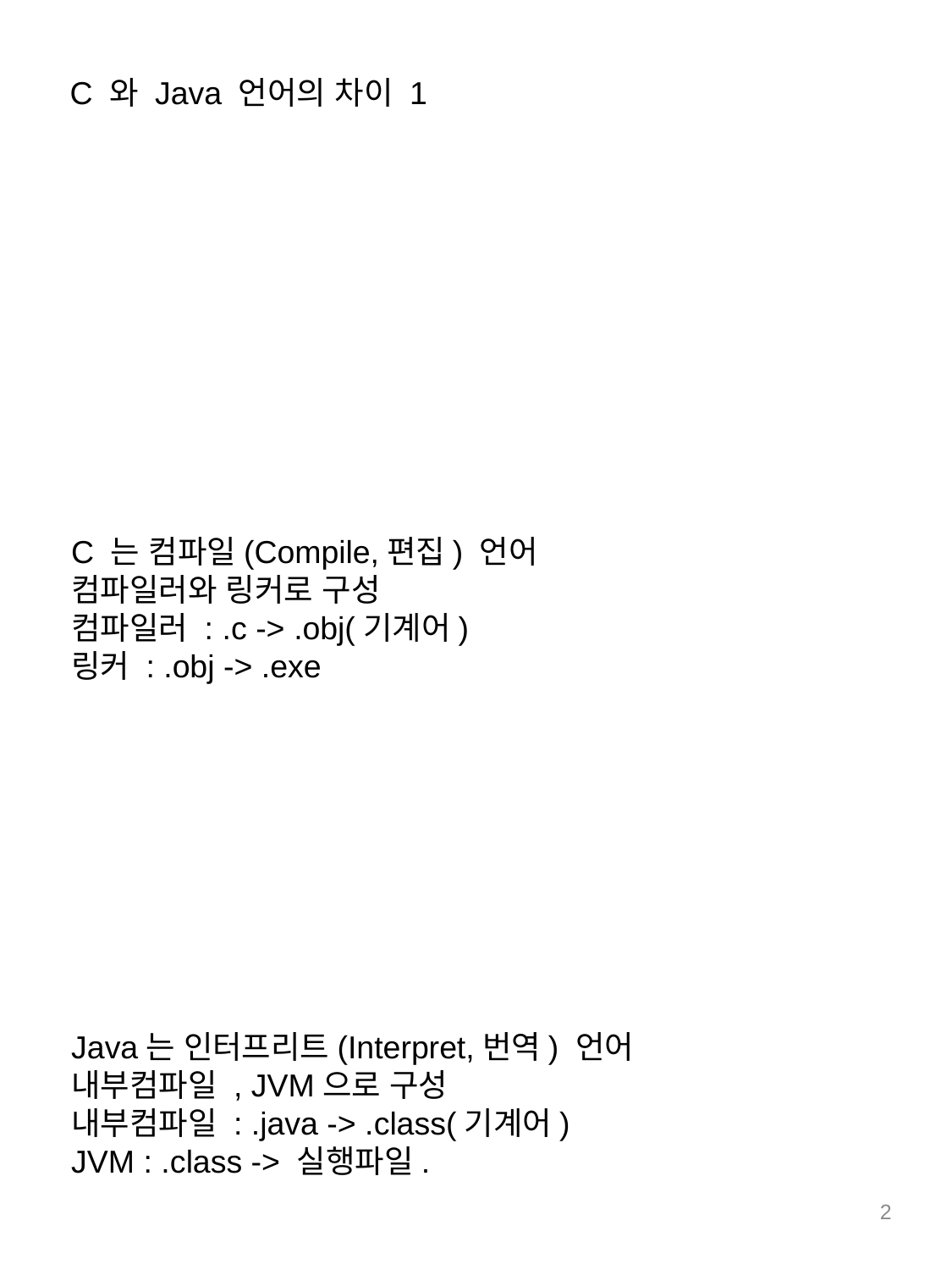

C 와 Java 언어의 차이 1
C 는 컴파일(Compile,편집) 언어
컴파일러와 링커로 구성
컴파일러 : .c -> .obj(기계어)
링커 : .obj -> .exe

Java는 인터프리트(Interpret,번역) 언어
내부컴파일 , JVM으로 구성
내부컴파일 : .java -> .class(기계어)
JVM : .class -> 실행파일.
2